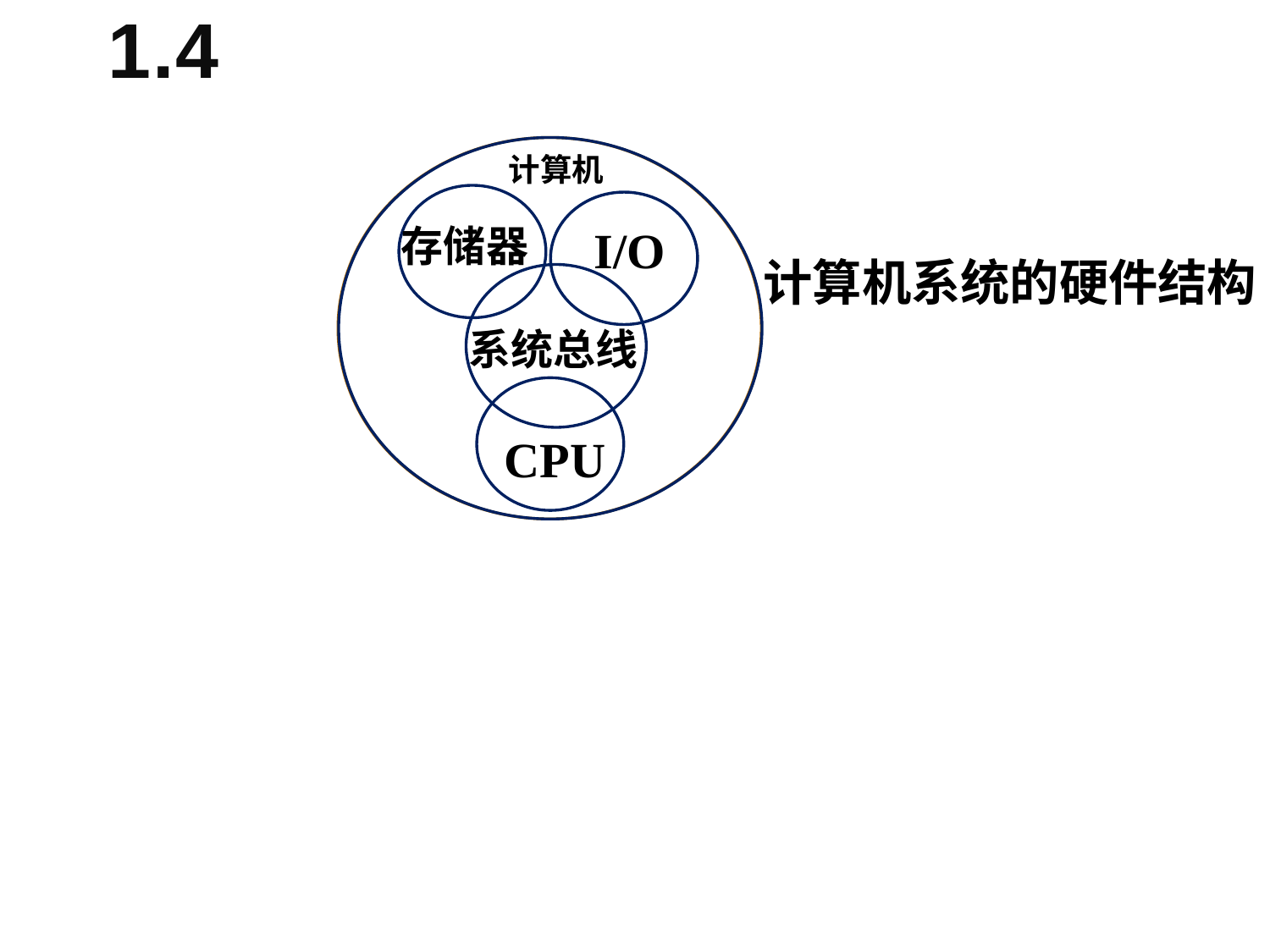

1.4

计算机

存储器

系统总线

CPU
I/O

计算机系统的硬件结构